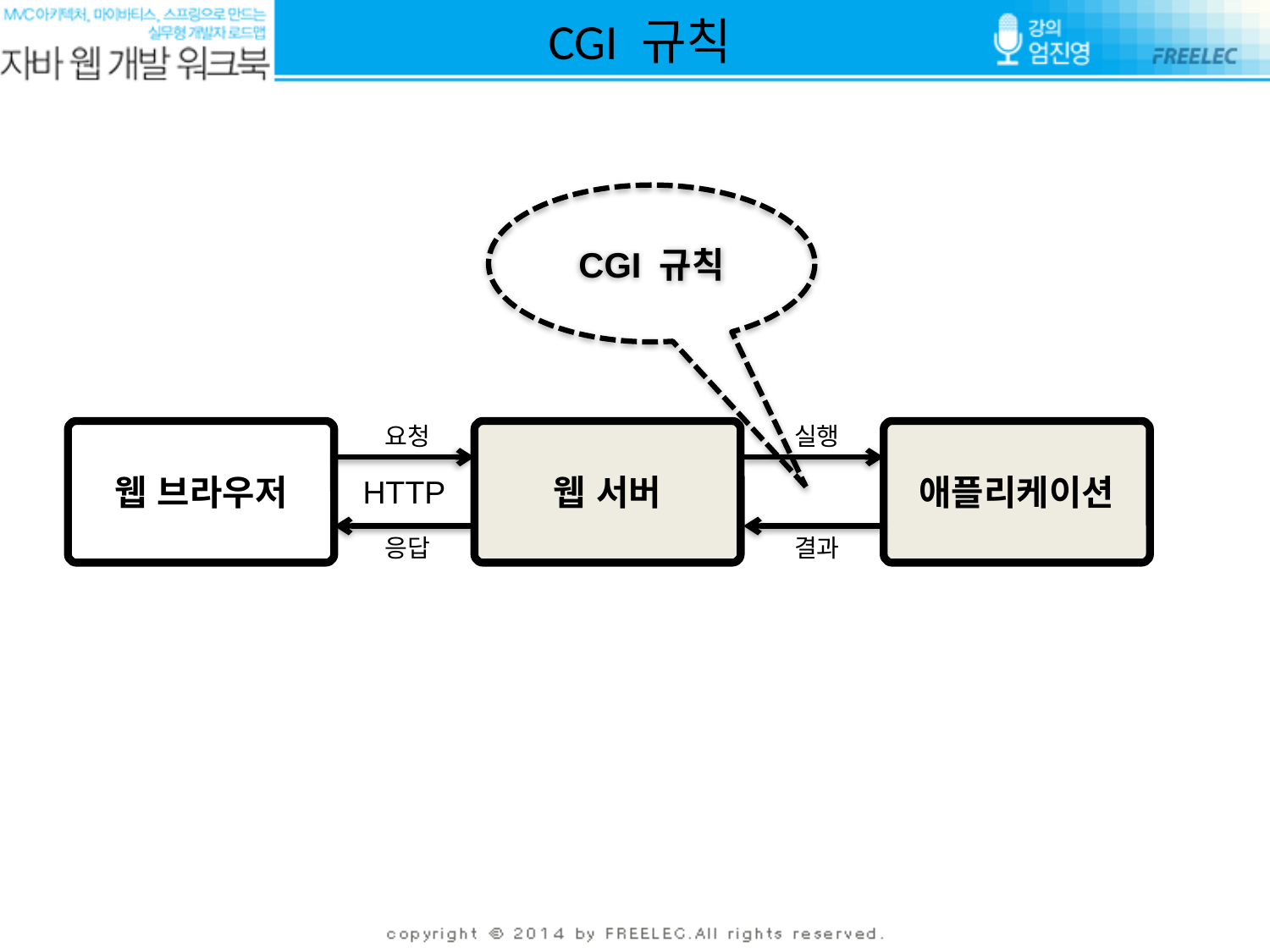

# CGI 규칙
CGI 규칙
요청
실행
웹 브라우저
웹 서버
애플리케이션
HTTP
응답
결과